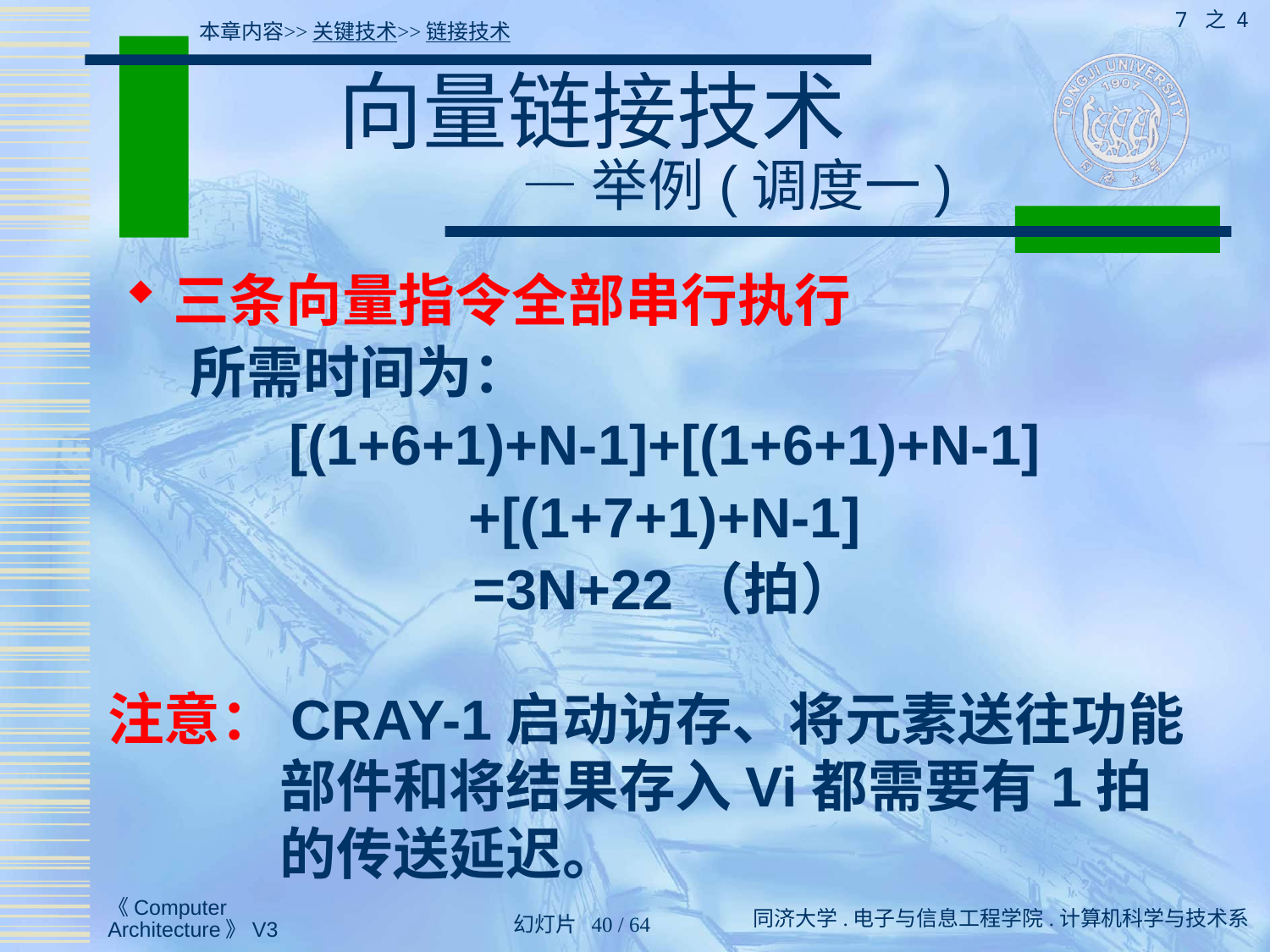

7 之 4
本章内容>>关键技术>>链接技术
# 向量链接技术 — 举例(调度一)
三条向量指令全部串行执行
    所需时间为：
[(1+6+1)+N-1]+[(1+6+1)+N-1]
+[(1+7+1)+N-1]
=3N+22（拍）
注意：CRAY-1启动访存、将元素送往功能部件和将结果存入Vi都需要有1拍的传送延迟。